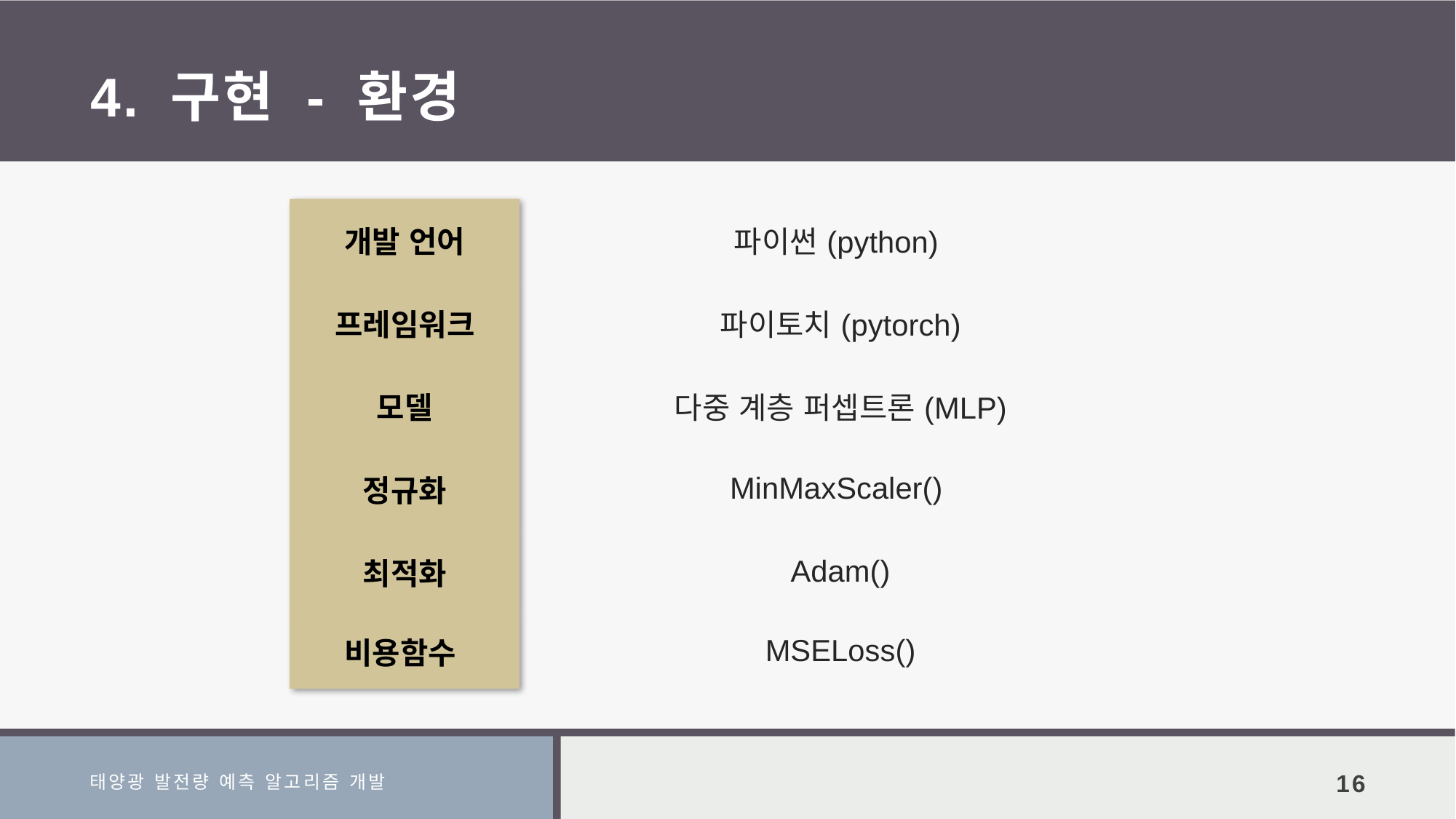

# 4. 구현 - 환경
| 개발 언어 | 파이썬(python) |
| --- | --- |
| 프레임워크 | 파이토치(pytorch) |
| 모델 | 다중 계층 퍼셉트론(MLP) |
| 정규화 | MinMaxScaler() |
| 최적화 | Adam() |
| 비용함수 | MSELoss() |
태양광 발전량 예측 알고리즘 개발
16